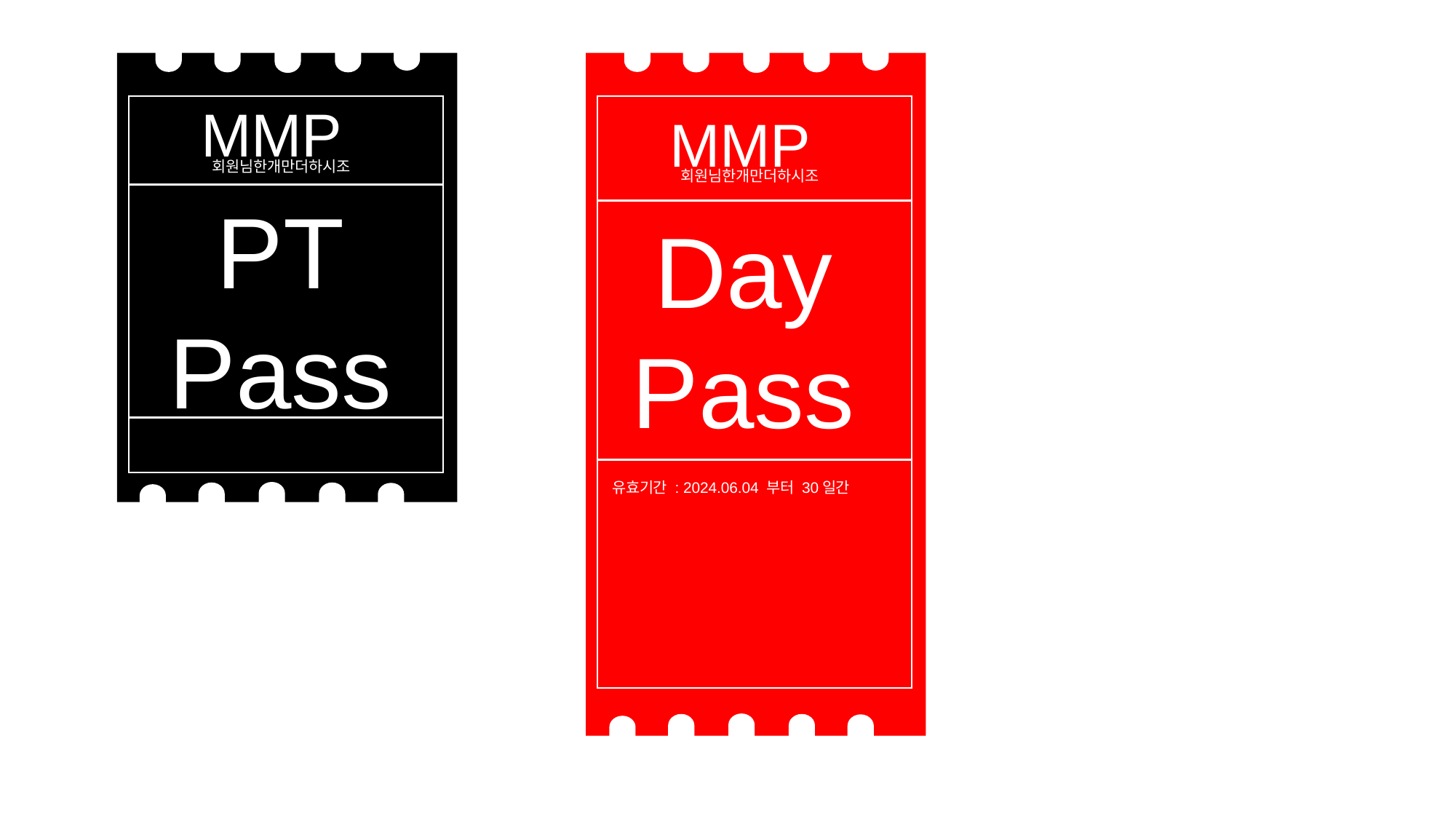

MMP
MMP

회원님한개만더하시조
회원님한개만더하시조
PT
Pass
Day
Pass

유효기간 : 2024.06.04 부터 30일간